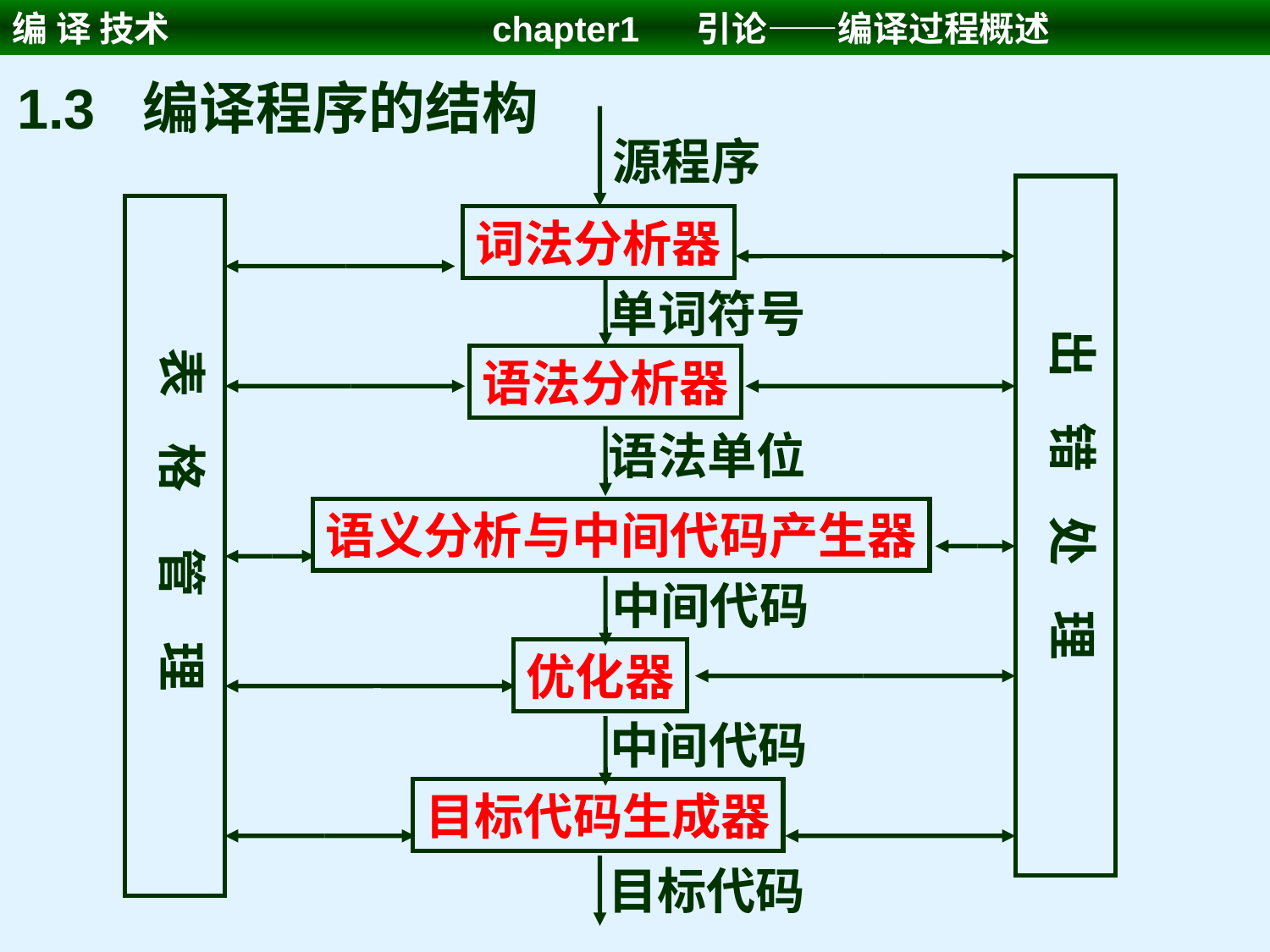

1.3 编译程序的结构

源程序

出    错    处    理

表    格     管    理
词法分析器

单词符号

语法分析器

语法单位

语义分析与中间代码产生器

中间代码

优化器

中间代码

目标代码生成器

目标代码